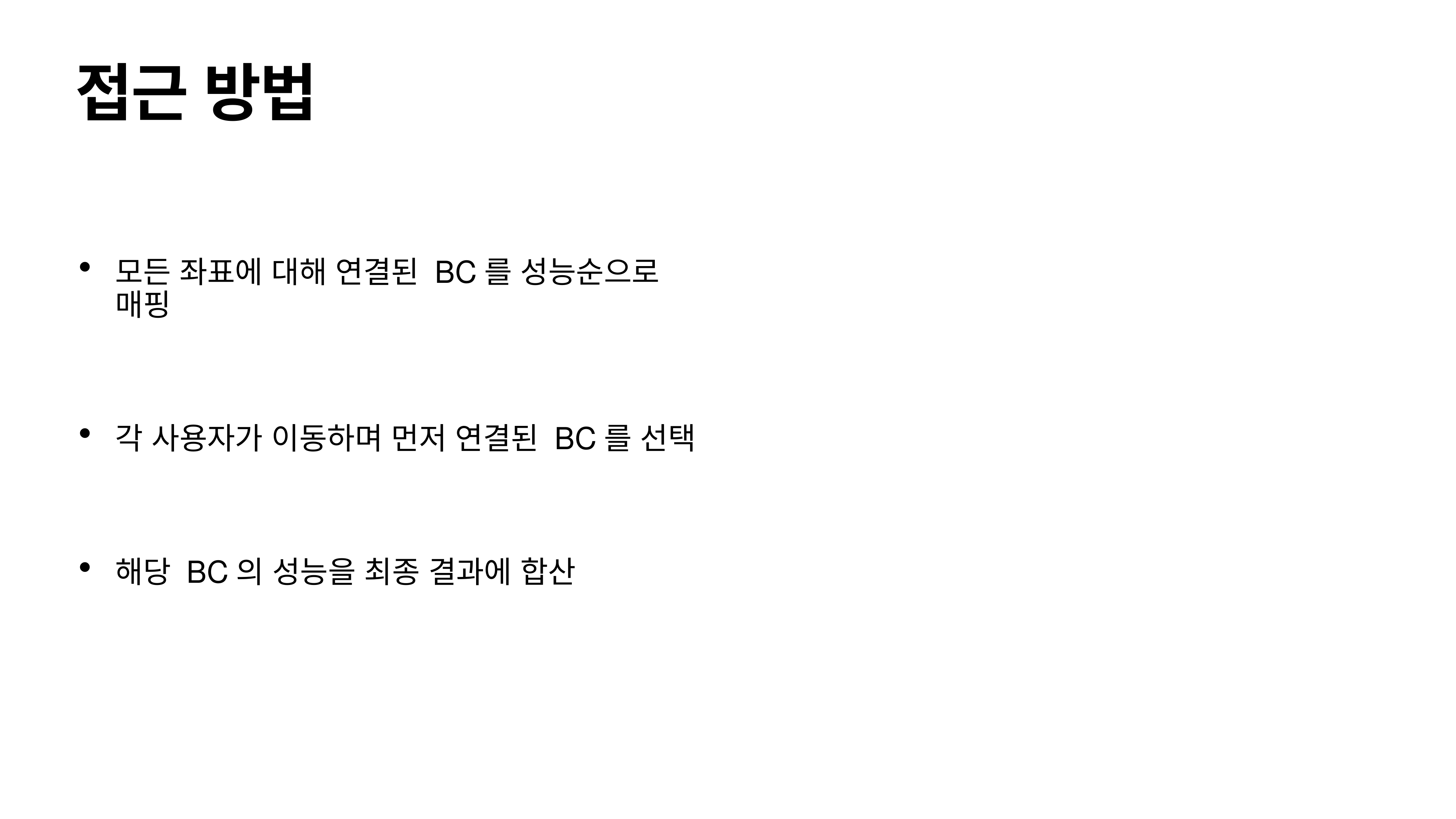

# 접근 방법
모든 좌표에 대해 연결된 BC를 성능순으로 매핑

각 사용자가 이동하며 먼저 연결된 BC를 선택

해당 BC의 성능을 최종 결과에 합산